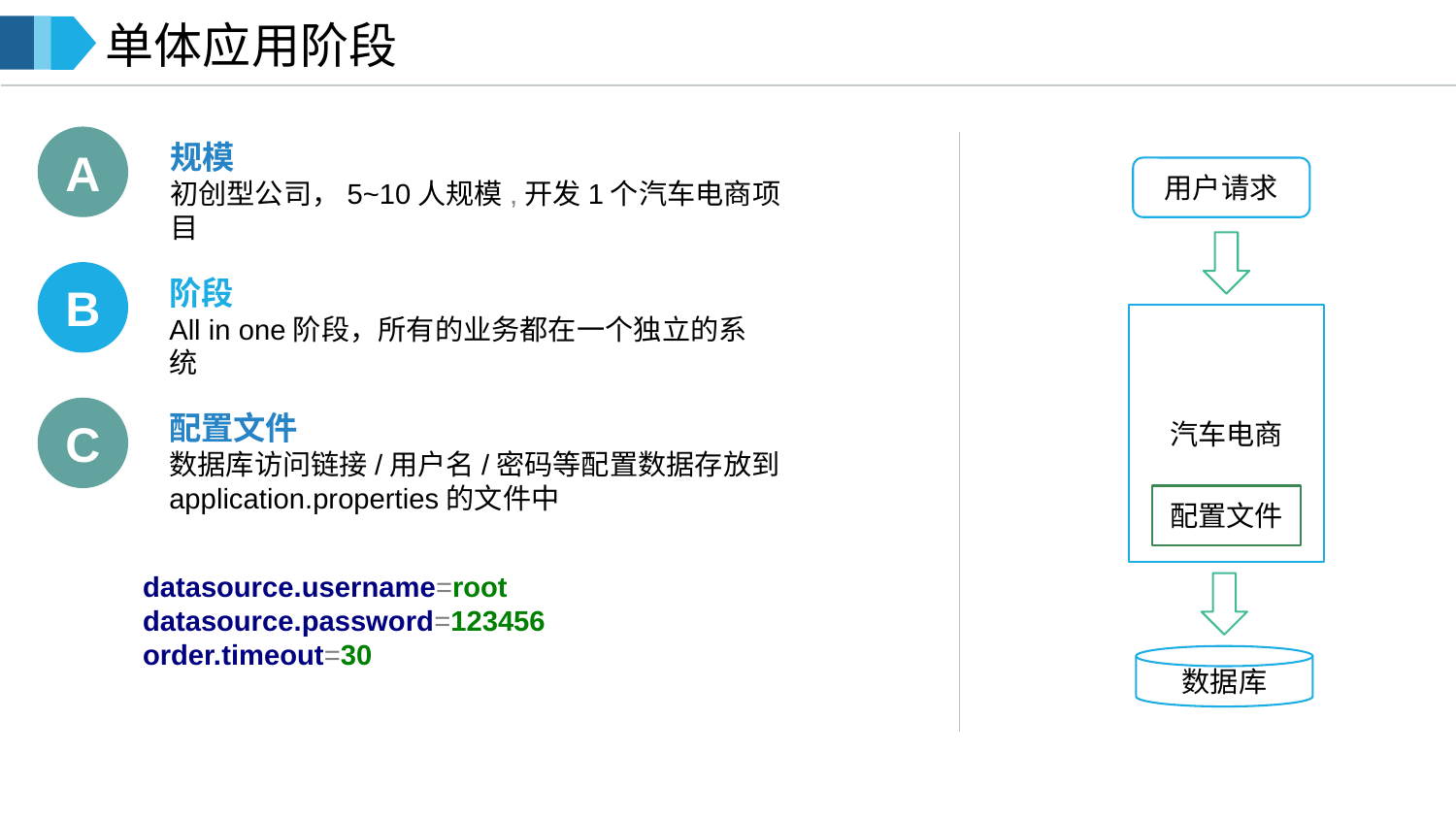

单体应用阶段
A
规模
初创型公司，5~10人规模,开发1个汽车电商项目

用户请求

B
阶段
All in one阶段，所有的业务都在一个独立的系统
汽车电商
C
配置文件
数据库访问链接/用户名/密码等配置数据存放到application.properties的文件中
配置文件
datasource.username=root
datasource.password=123456
order.timeout=30

数据库